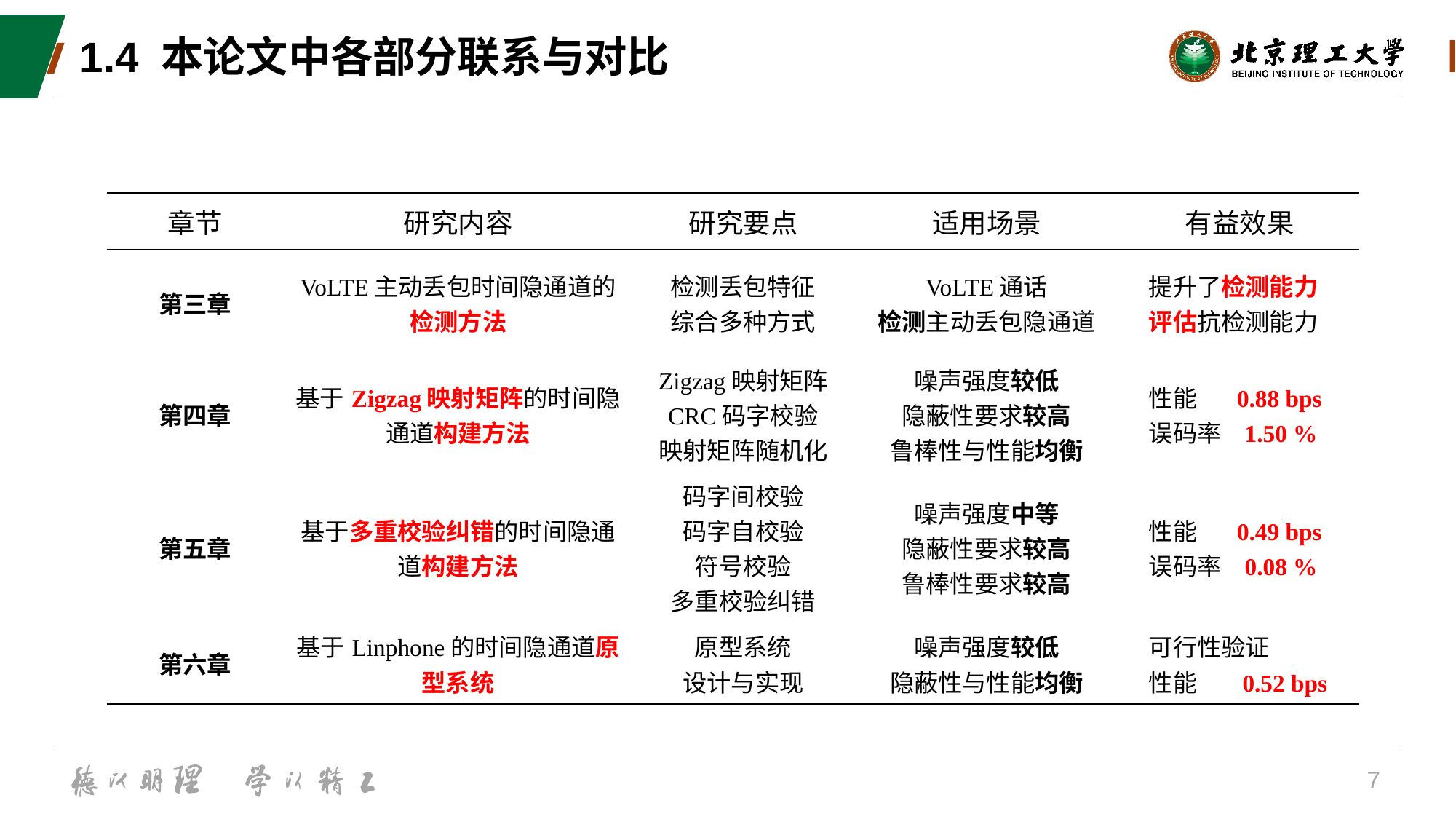

# 1.4 本论文中各部分联系与对比
| 章节 | 研究内容 | 研究要点 | 适用场景 | 有益效果 |
| --- | --- | --- | --- | --- |
| 第三章 | VoLTE主动丢包时间隐通道的检测方法 | 检测丢包特征 综合多种方式 | VoLTE通话 检测主动丢包隐通道 | 提升了检测能力 评估抗检测能力 |
| 第四章 | 基于Zigzag映射矩阵的时间隐通道构建方法 | Zigzag映射矩阵 CRC码字校验 映射矩阵随机化 | 噪声强度较低 隐蔽性要求较高 鲁棒性与性能均衡 | 性能 0.88 bps 误码率 1.50 % |
| 第五章 | 基于多重校验纠错的时间隐通道构建方法 | 码字间校验 码字自校验 符号校验 多重校验纠错 | 噪声强度中等 隐蔽性要求较高 鲁棒性要求较高 | 性能 0.49 bps 误码率 0.08 % |
| 第六章 | 基于Linphone的时间隐通道原型系统 | 原型系统 设计与实现 | 噪声强度较低 隐蔽性与性能均衡 | 可行性验证 性能 0.52 bps |